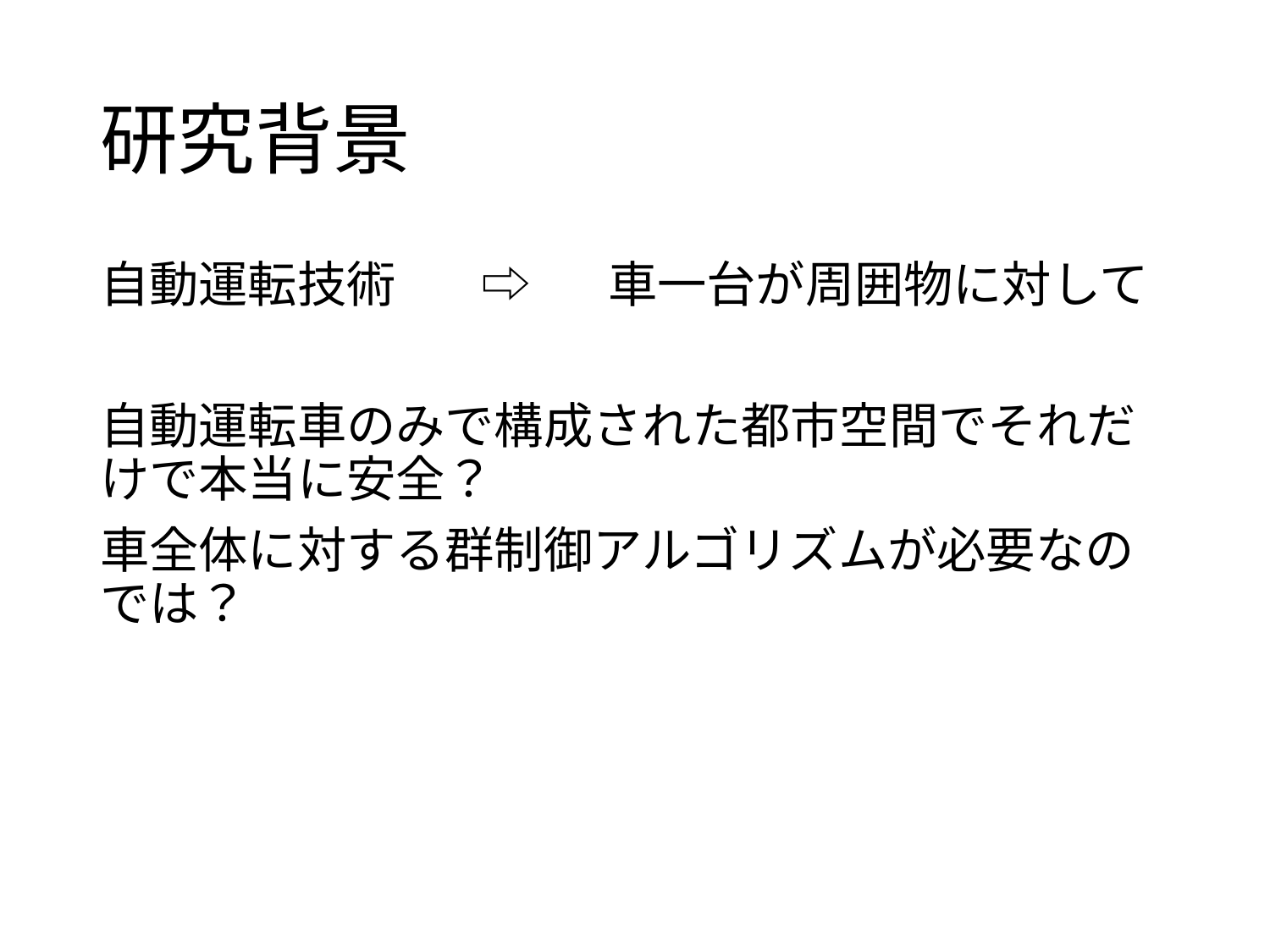

# 研究背景
自動運転技術	⇨	車一台が周囲物に対して

自動運転車のみで構成された都市空間でそれだけで本当に安全？
車全体に対する群制御アルゴリズムが必要なのでは？